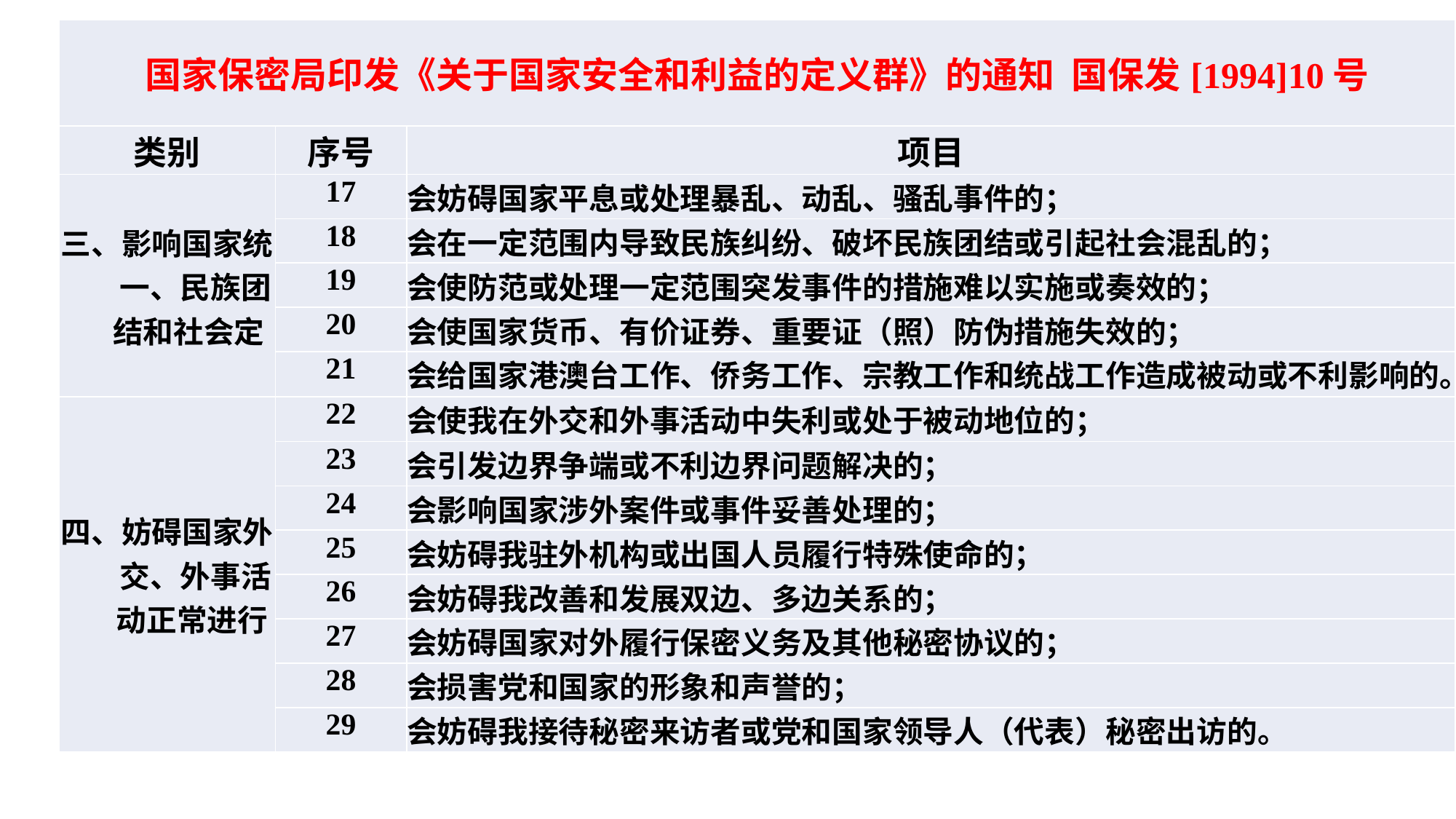

| 国家保密局印发《关于国家安全和利益的定义群》的通知 国保发[1994]10号 |  |  |
| --- | --- | --- |
| 类别 | 序号 | 项目 |
| 三、影响国家统 一、民族团 结和社会定 | 17 | 会妨碍国家平息或处理暴乱、动乱、骚乱事件的； |
|  | 18 | 会在一定范围内导致民族纠纷、破坏民族团结或引起社会混乱的； |
|  | 19 | 会使防范或处理一定范围突发事件的措施难以实施或奏效的； |
|  | 20 | 会使国家货币、有价证券、重要证（照）防伪措施失效的； |
|  | 21 | 会给国家港澳台工作、侨务工作、宗教工作和统战工作造成被动或不利影响的。 |
| 四、妨碍国家外 交、外事活 动正常进行 | 22 | 会使我在外交和外事活动中失利或处于被动地位的； |
|  | 23 | 会引发边界争端或不利边界问题解决的； |
|  | 24 | 会影响国家涉外案件或事件妥善处理的； |
|  | 25 | 会妨碍我驻外机构或出国人员履行特殊使命的； |
|  | 26 | 会妨碍我改善和发展双边、多边关系的； |
|  | 27 | 会妨碍国家对外履行保密义务及其他秘密协议的； |
|  | 28 | 会损害党和国家的形象和声誉的； |
|  | 29 | 会妨碍我接待秘密来访者或党和国家领导人（代表）秘密出访的。 |